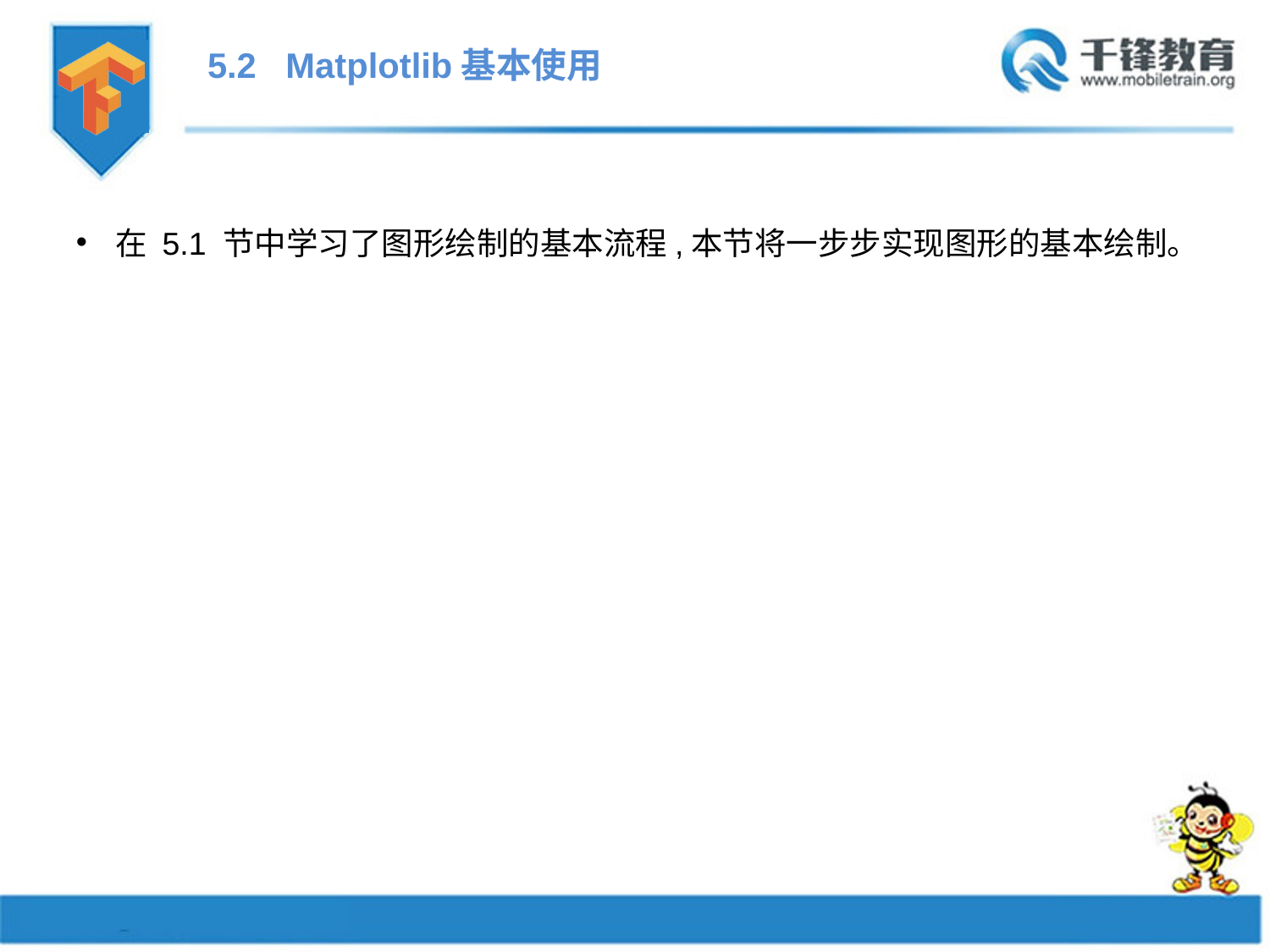

5.2   Matplotlib基本使用
在 5.1 节中学习了图形绘制的基本流程,本节将一步步实现图形的基本绘制。